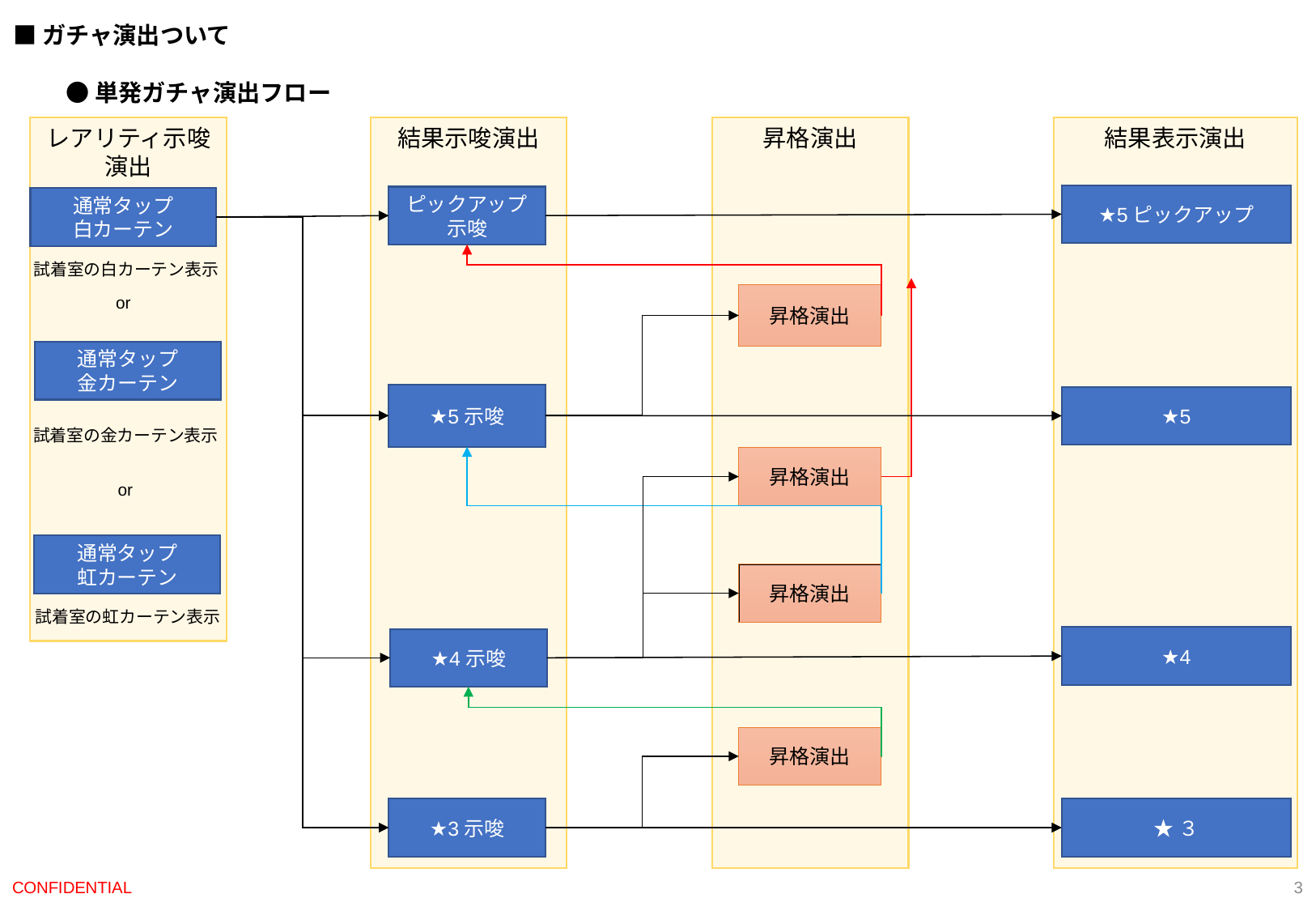

■ガチャ演出ついて
●単発ガチャ演出フロー
レアリティ示唆演出
結果示唆演出
昇格演出
結果表示演出
★5ピックアップ
ピックアップ示唆
通常タップ
白カーテン
試着室の白カーテン表示

昇格演出
or
通常タップ
金カーテン
★5示唆
★5
試着室の金カーテン表示
昇格演出
or
通常タップ
虹カーテン
昇格演出
試着室の虹カーテン表示
★4
★4示唆
昇格演出
★3示唆
★３
3
CONFIDENTIAL